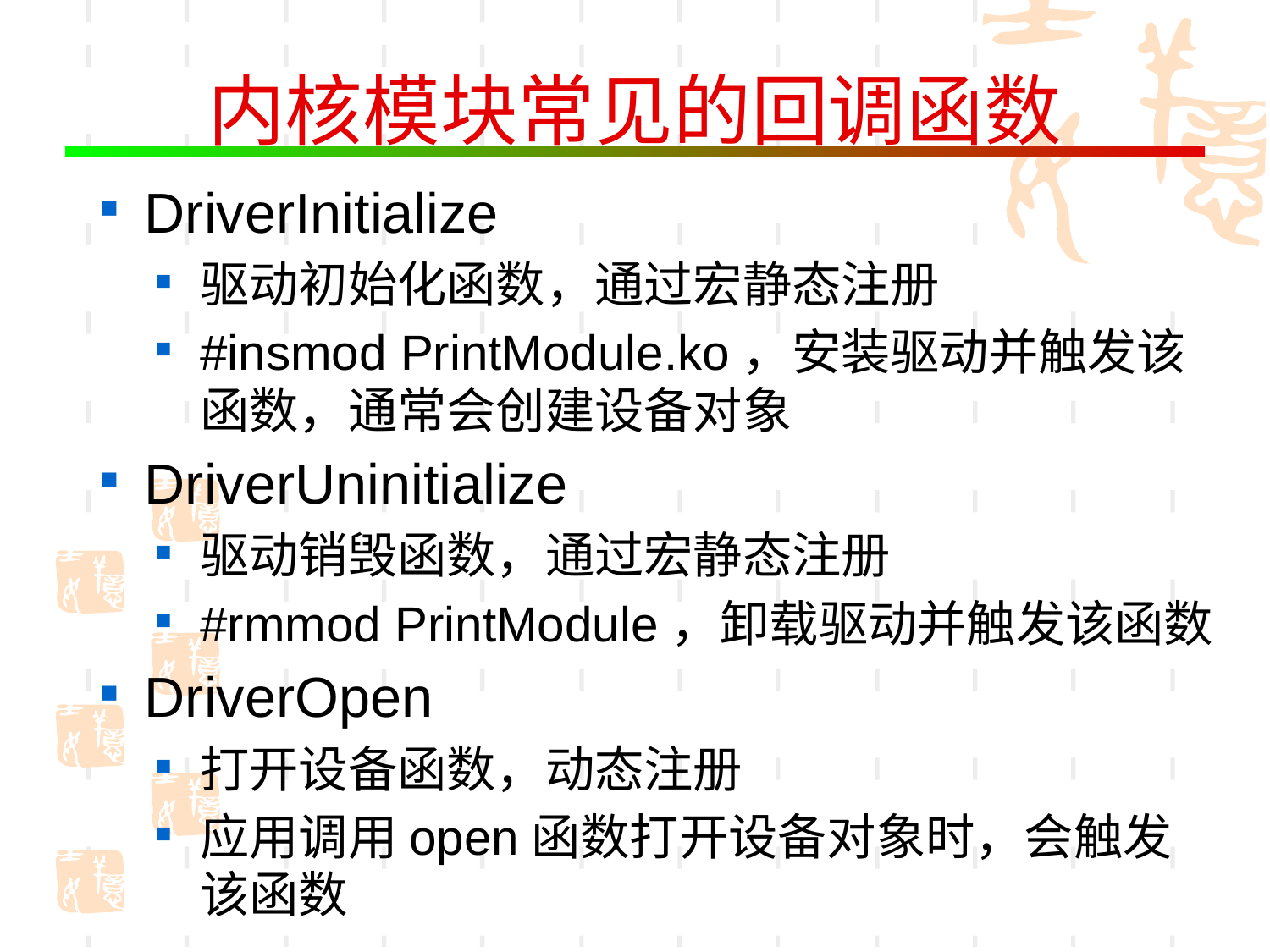

# 内核模块常见的回调函数
DriverInitialize
驱动初始化函数，通过宏静态注册
#insmod PrintModule.ko，安装驱动并触发该函数，通常会创建设备对象
DriverUninitialize
驱动销毁函数，通过宏静态注册
#rmmod PrintModule，卸载驱动并触发该函数
DriverOpen
打开设备函数，动态注册
应用调用open函数打开设备对象时，会触发该函数